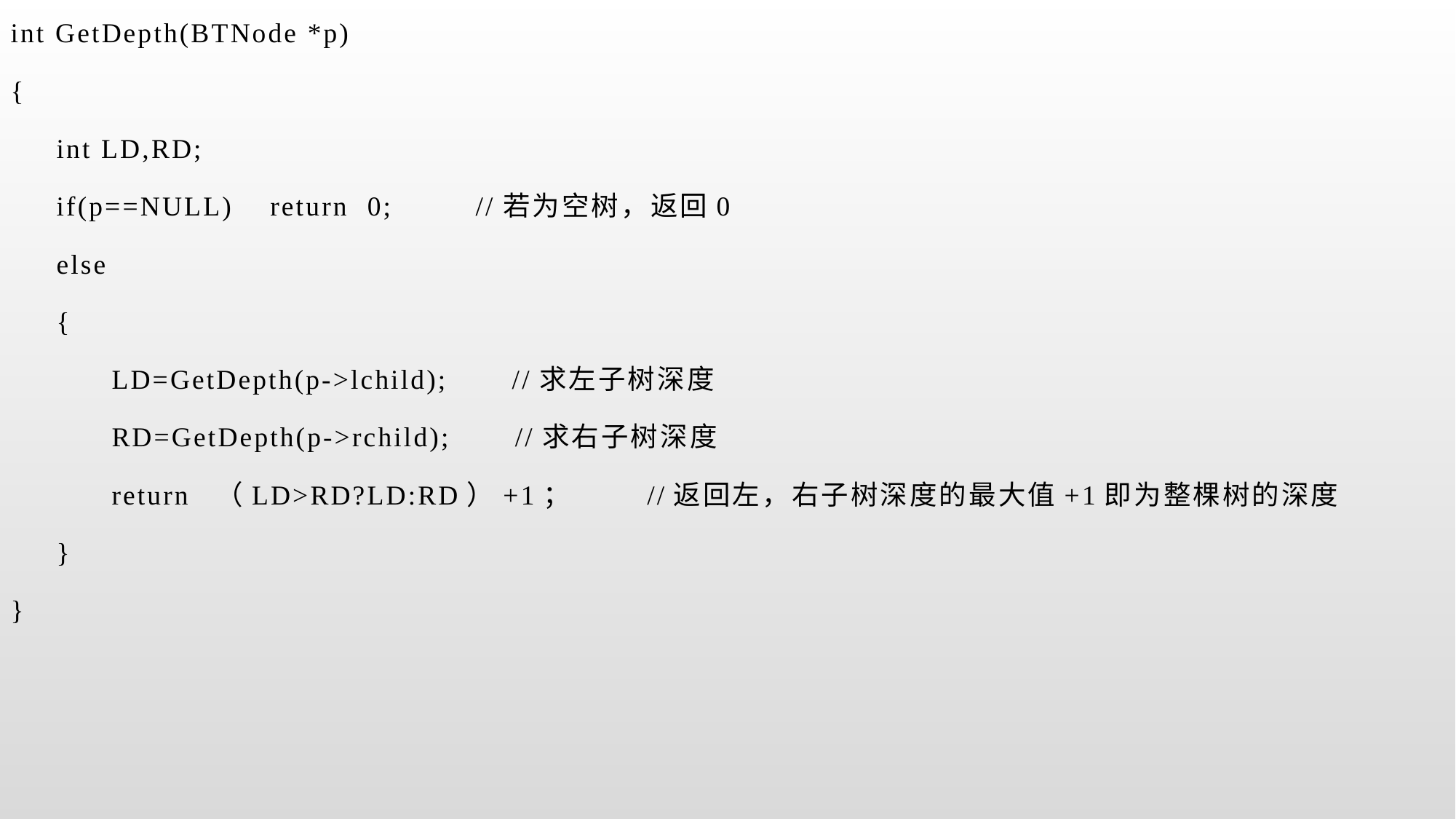

int GetDepth(BTNode *p)
{
     int LD,RD;
     if(p==NULL)    return  0;         //若为空树，返回0
     else
     {
           LD=GetDepth(p->lchild);       //求左子树深度
           RD=GetDepth(p->rchild);       //求右子树深度
           return  （LD>RD?LD:RD）+1；        //返回左，右子树深度的最大值+1即为整棵树的深度
     }
}